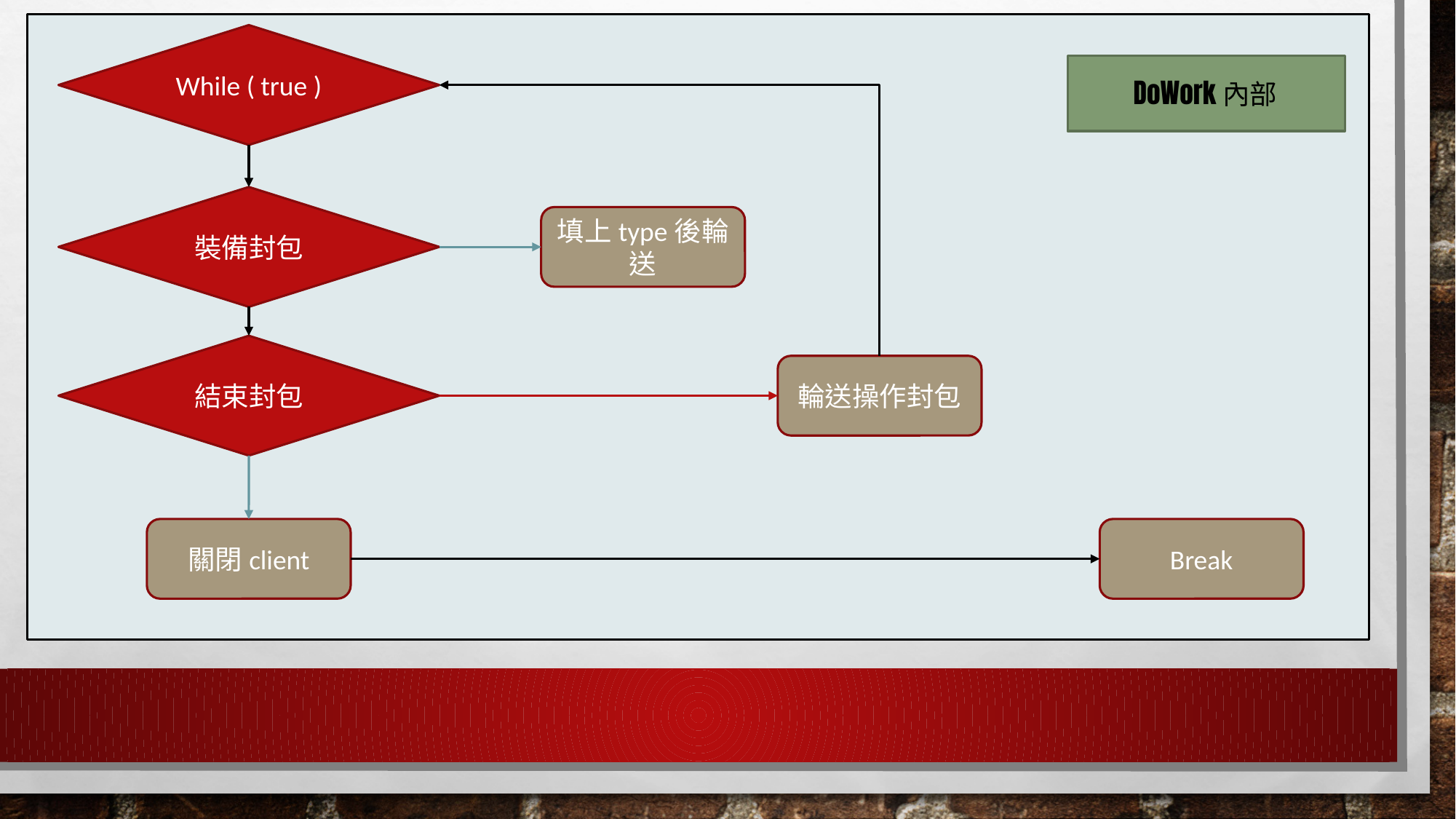

While ( true )

DoWork內部
裝備封包
填上type後輪送
結束封包
輪送操作封包
關閉client
Break